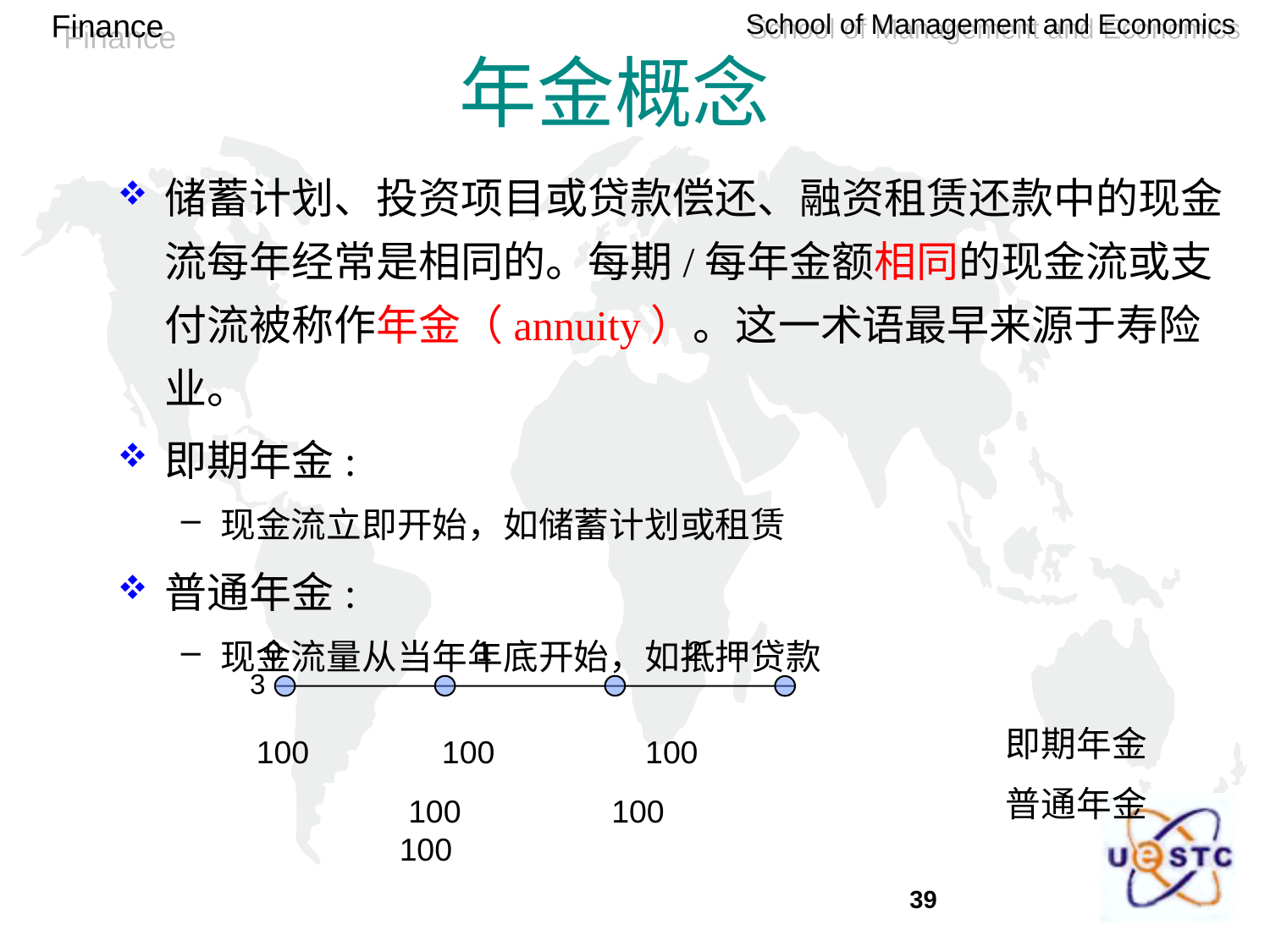

# 年金概念
储蓄计划、投资项目或贷款偿还、融资租赁还款中的现金流每年经常是相同的。每期/每年金额相同的现金流或支付流被称作年金（annuity）。这一术语最早来源于寿险业。
即期年金:
现金流立即开始，如储蓄计划或租赁
普通年金:
现金流量从当年年底开始，如抵押贷款
  0                         1                         2                        3

即期年金
普通年金
 100               100                 100
 100                 100                 100